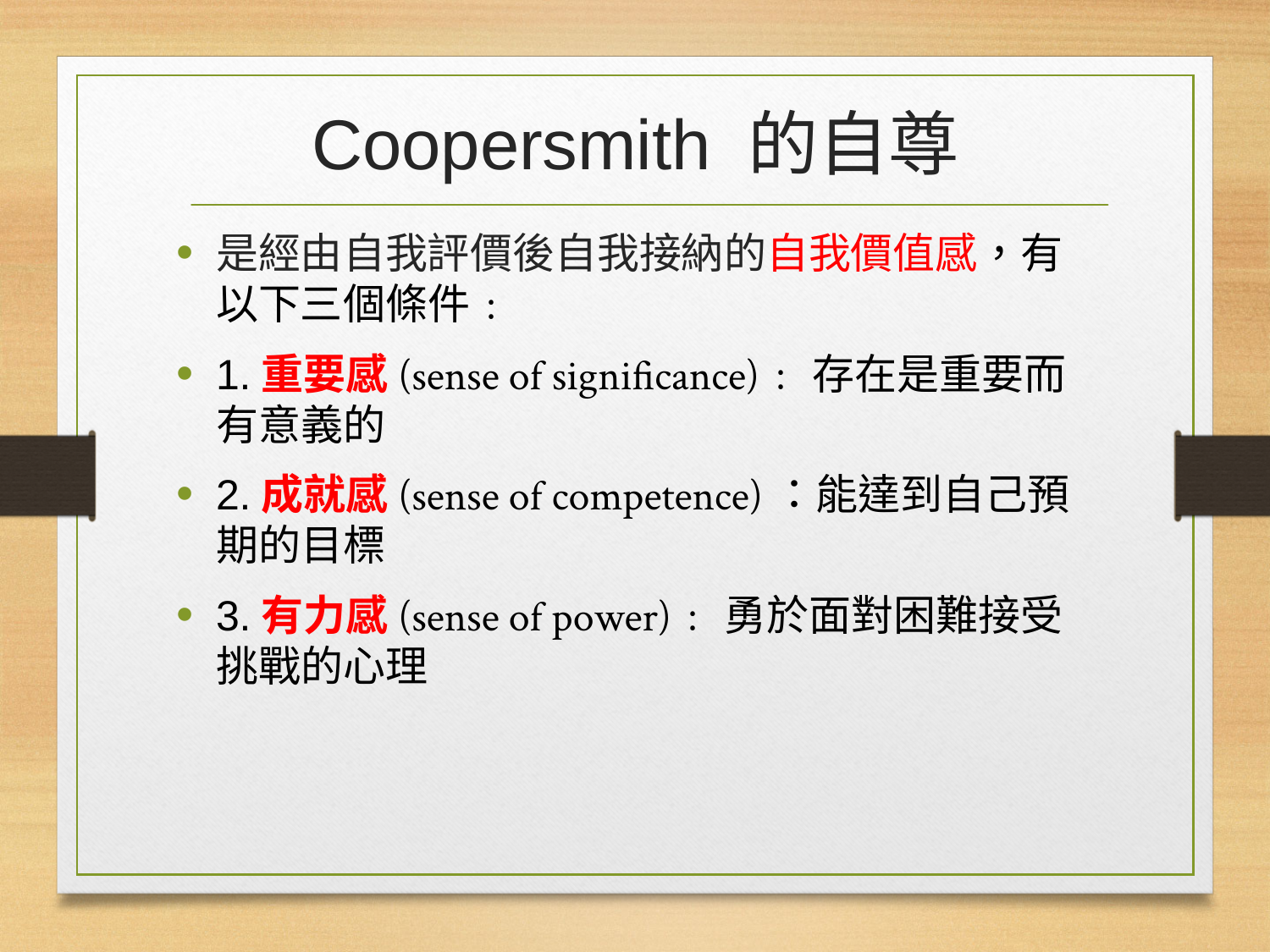

# Coopersmith 的自尊
是經由自我評價後自我接納的自我價值感，有以下三個條件﹕
1.重要感(sense of significance)﹕存在是重要而有意義的
2.成就感(sense of competence)：能達到自己預期的目標
3.有力感(sense of power)﹕勇於面對困難接受挑戰的心理